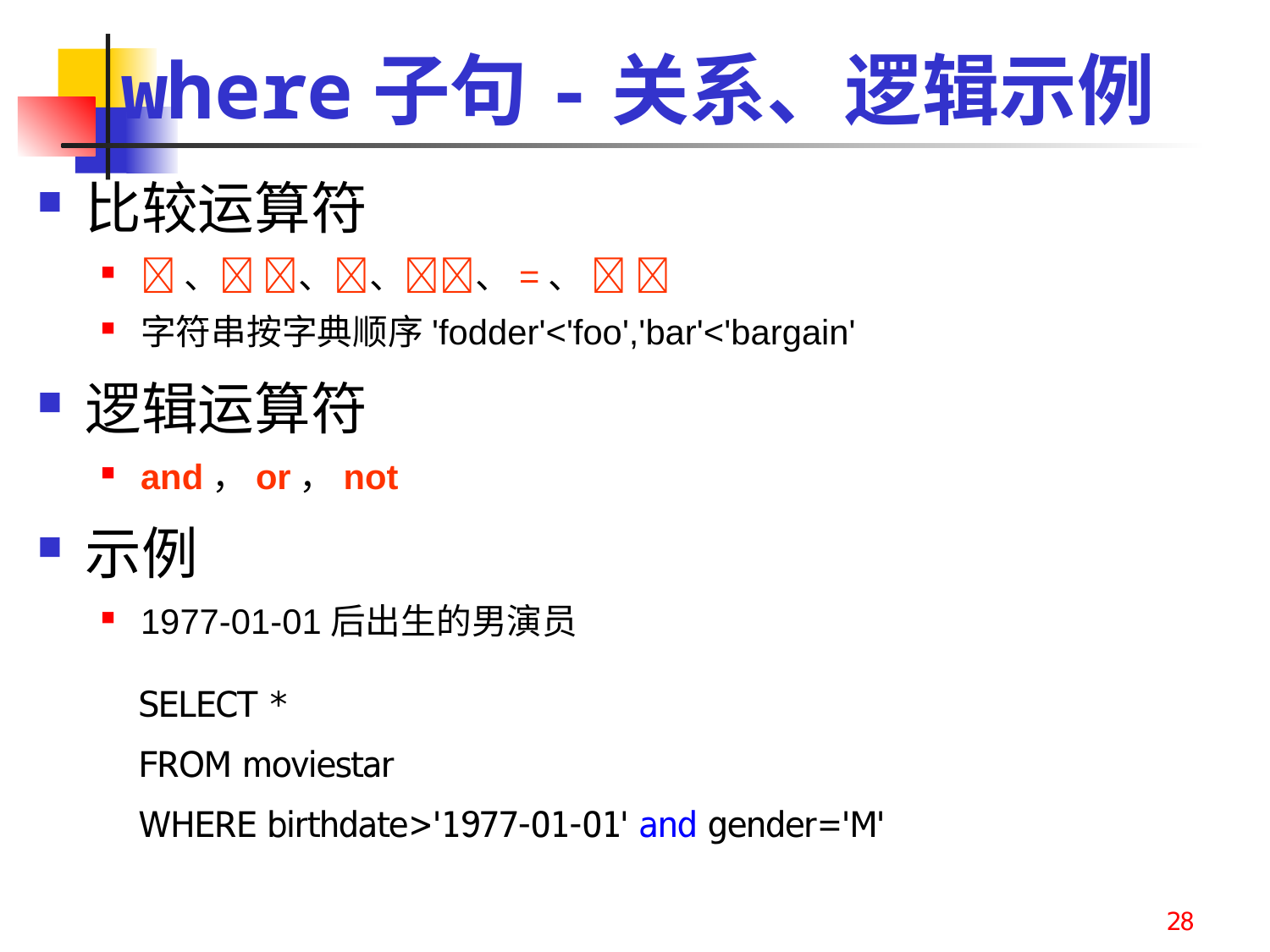

# where子句-关系、逻辑示例
比较运算符
<、< =、>、>=、=、 < >
字符串按字典顺序'fodder'<'foo','bar'<'bargain'
逻辑运算符
and，or，not
示例
1977-01-01后出生的男演员

SELECT *
FROM moviestar
WHERE birthdate>'1977-01-01' and gender='M'
28